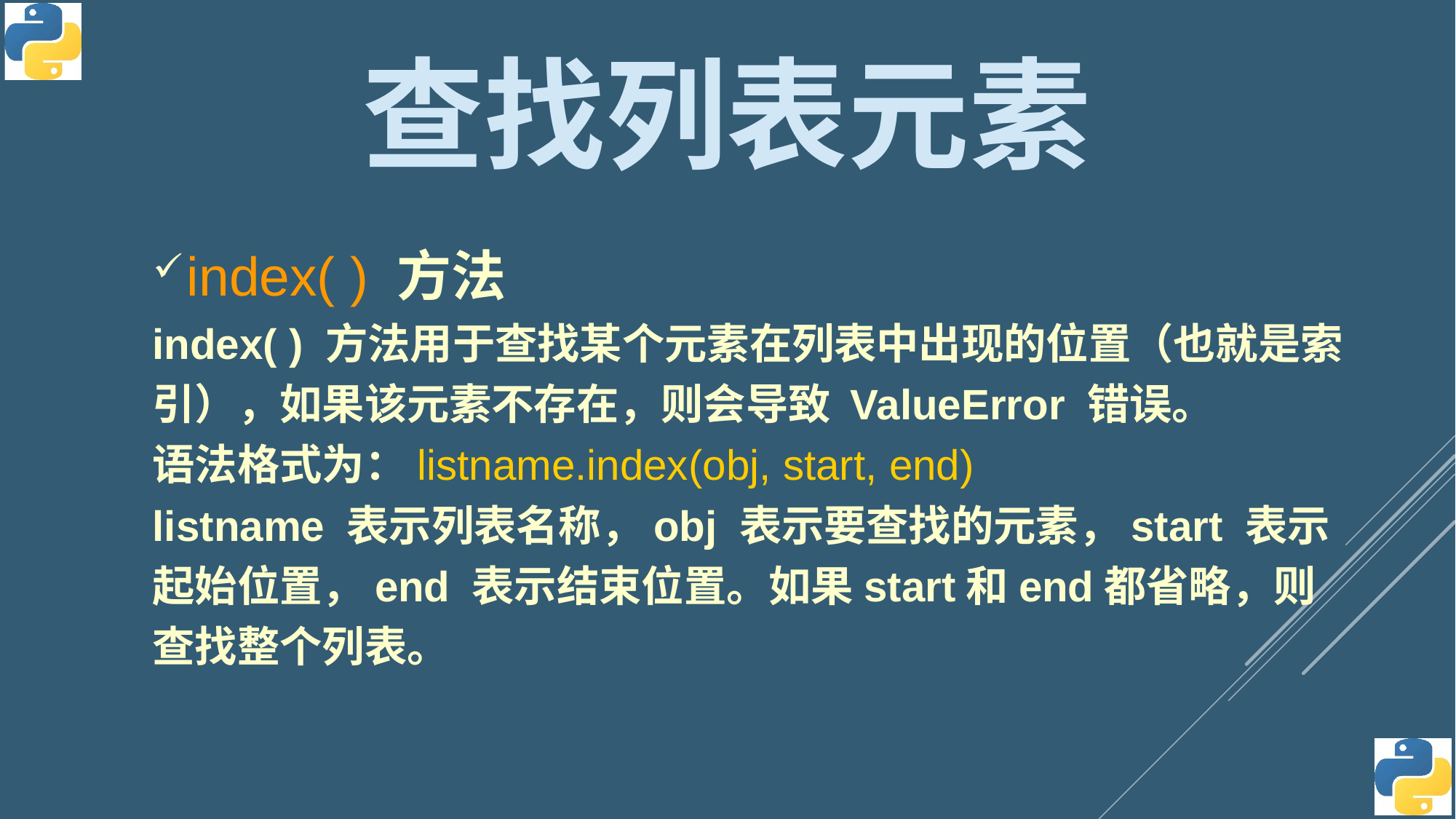

查找列表元素
index( ) 方法
index( ) 方法用于查找某个元素在列表中出现的位置（也就是索引），如果该元素不存在，则会导致 ValueError 错误。
语法格式为：listname.index(obj, start, end)
listname 表示列表名称，obj 表示要查找的元素，start 表示起始位置，end 表示结束位置。如果start和end都省略，则查找整个列表。